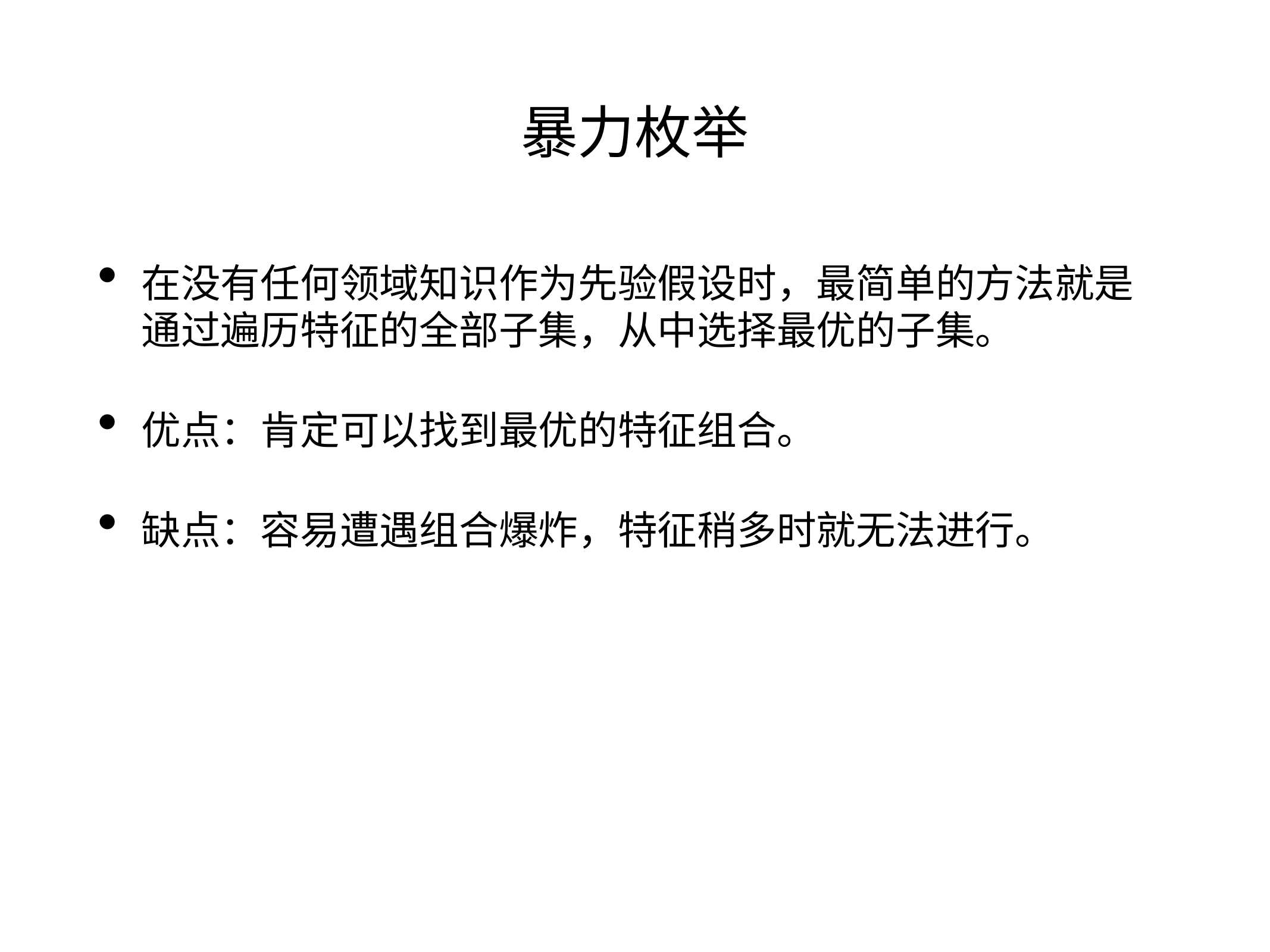

# 暴力枚举
在没有任何领域知识作为先验假设时，最简单的方法就是通过遍历特征的全部子集，从中选择最优的子集。
优点：肯定可以找到最优的特征组合。
缺点：容易遭遇组合爆炸，特征稍多时就无法进行。